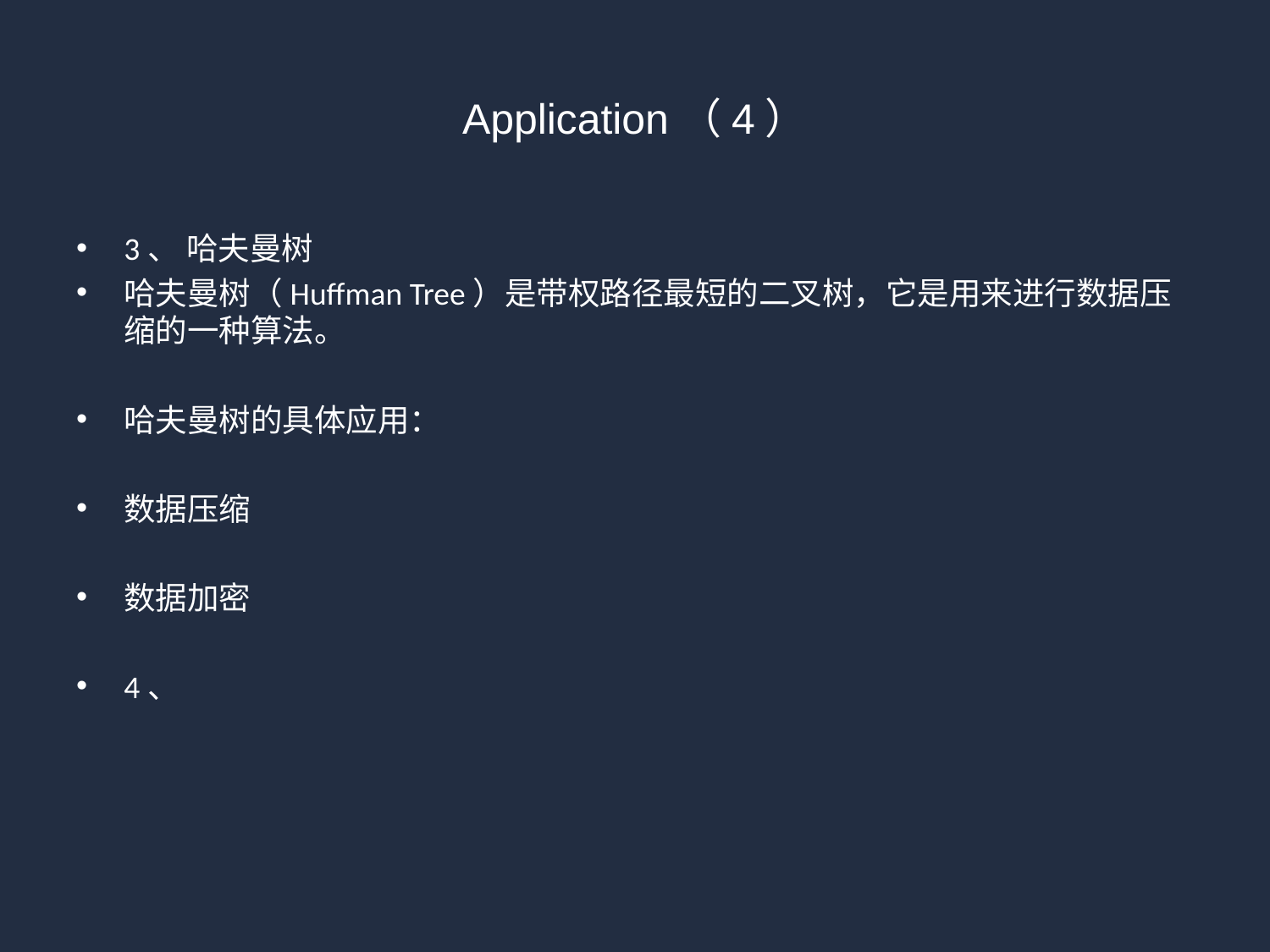

# Application（4）
3、 哈夫曼树
哈夫曼树（Huffman Tree）是带权路径最短的二叉树，它是用来进行数据压缩的一种算法。

哈夫曼树的具体应用：

数据压缩

数据加密

4、